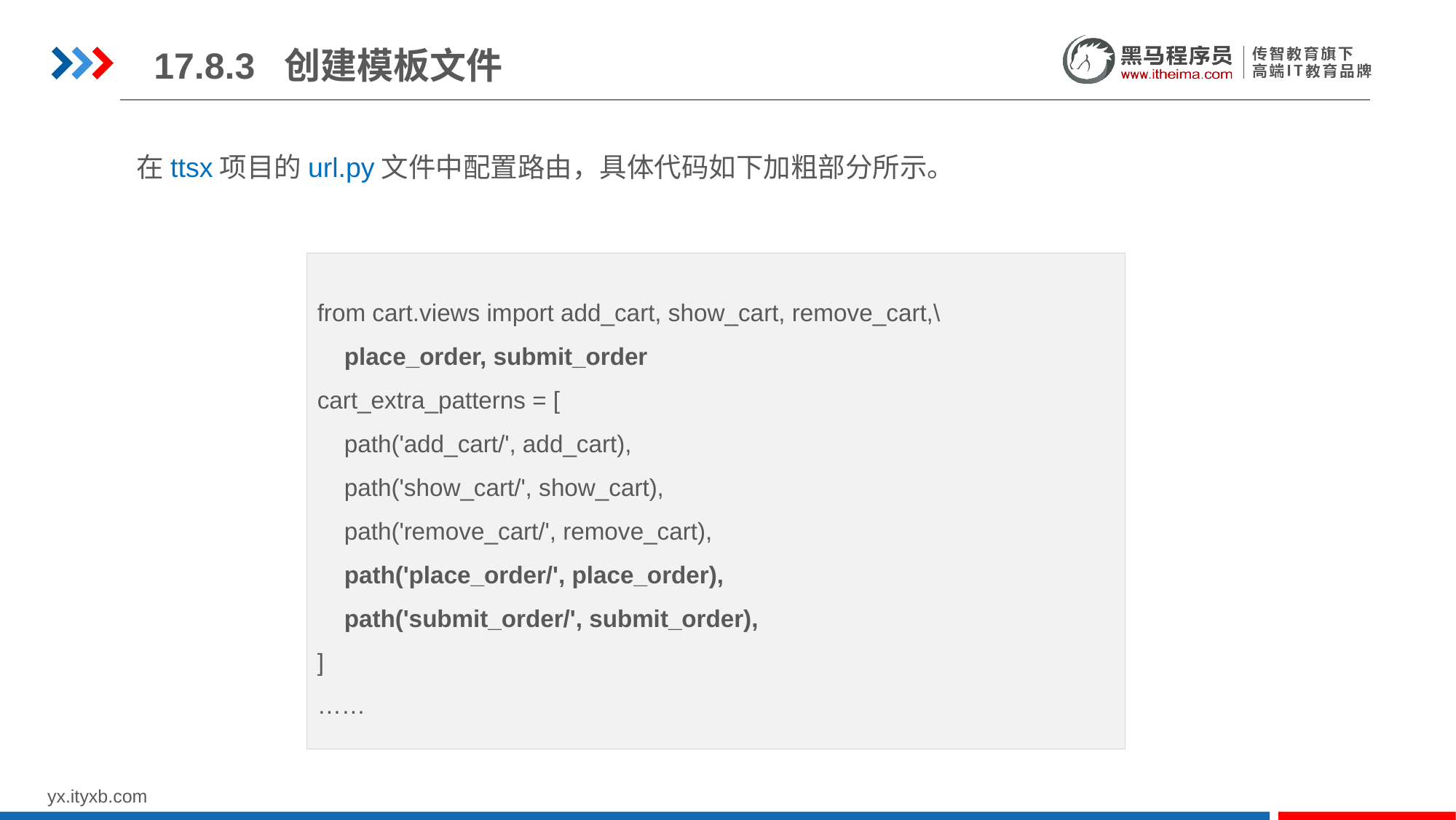

17.8.3  创建模板文件
在ttsx项目的url.py文件中配置路由，具体代码如下加粗部分所示。
from cart.views import add_cart, show_cart, remove_cart,\
    place_order, submit_order
cart_extra_patterns = [
    path('add_cart/', add_cart),
    path('show_cart/', show_cart),
    path('remove_cart/', remove_cart),
    path('place_order/', place_order),
    path('submit_order/', submit_order),
]
……